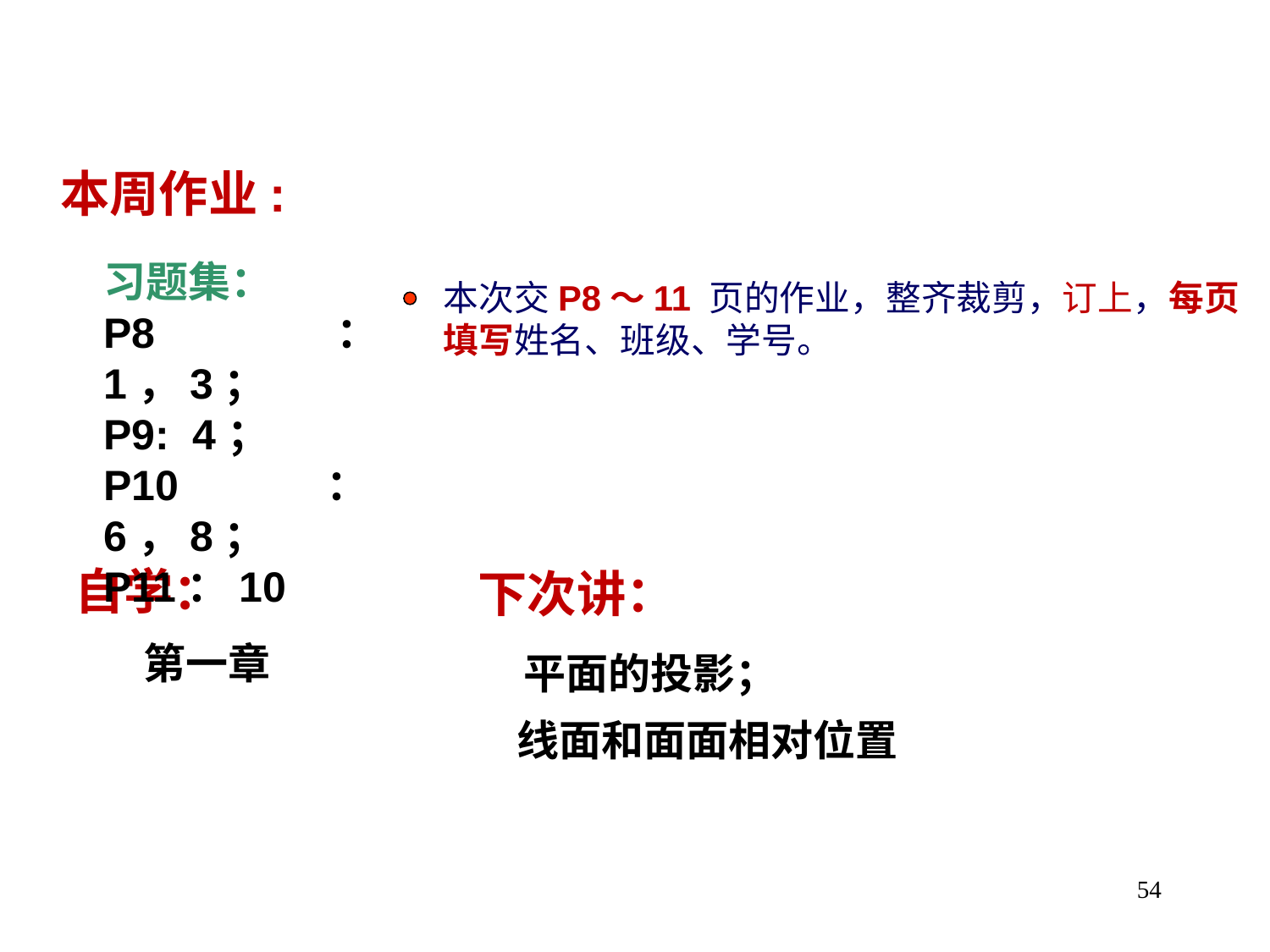

本周作业:
习题集：
P8： 1，3；
P9:  4；
P10：6，8；
P11：10
本次交P8～11 页的作业，整齐裁剪，订上，每页填写姓名、班级、学号。

下次讲：
   平面的投影；
   线面和面面相对位置
 自学：
   第一章

54